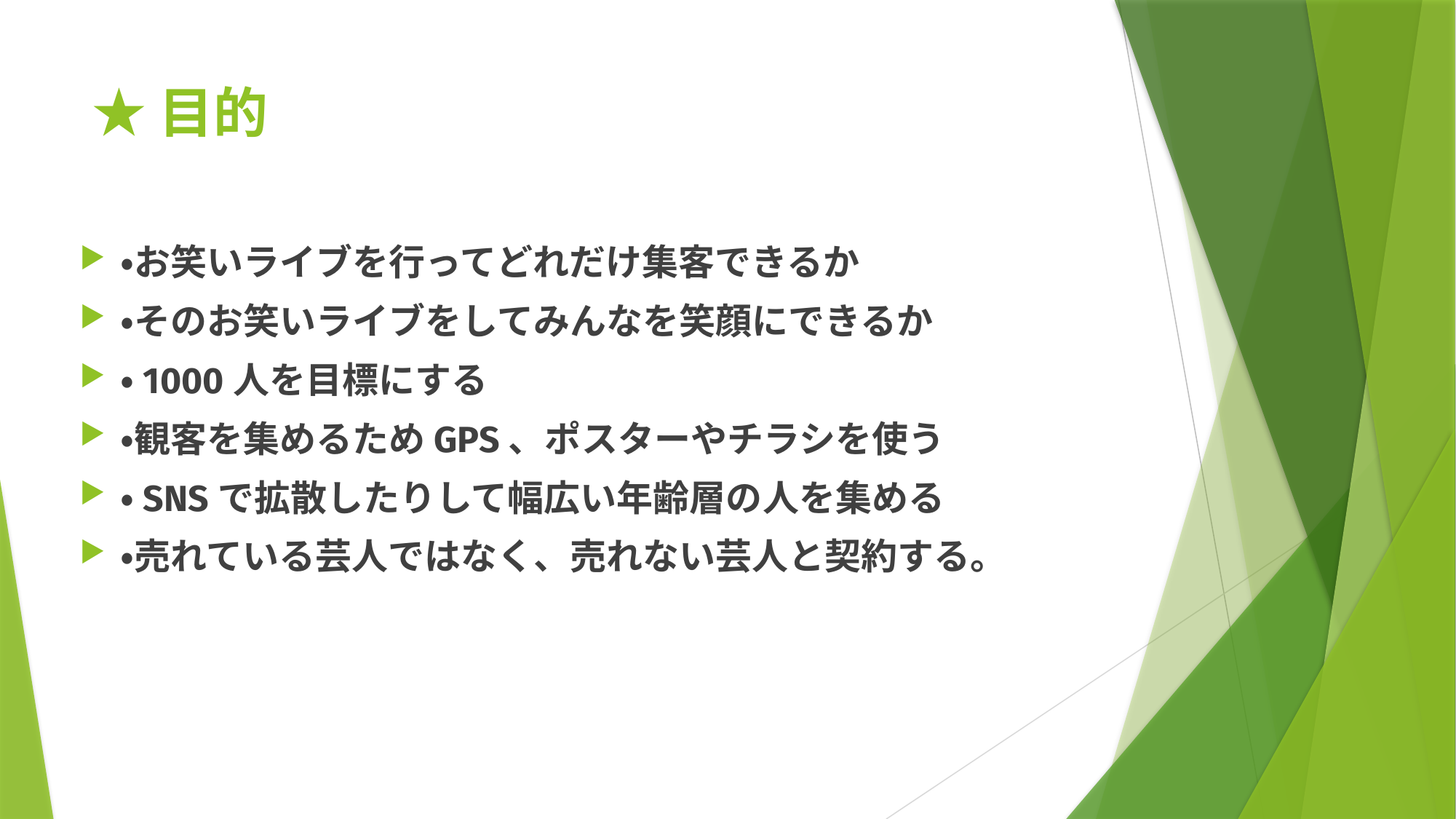

# ★目的

・お笑いライブを行ってどれだけ集客できるか
・そのお笑いライブをしてみんなを笑顔にできるか
・1000人を目標にする
・観客を集めるためGPS、ポスターやチラシを使う
・SNSで拡散したりして幅広い年齢層の人を集める
・売れている芸人ではなく、売れない芸人と契約する。